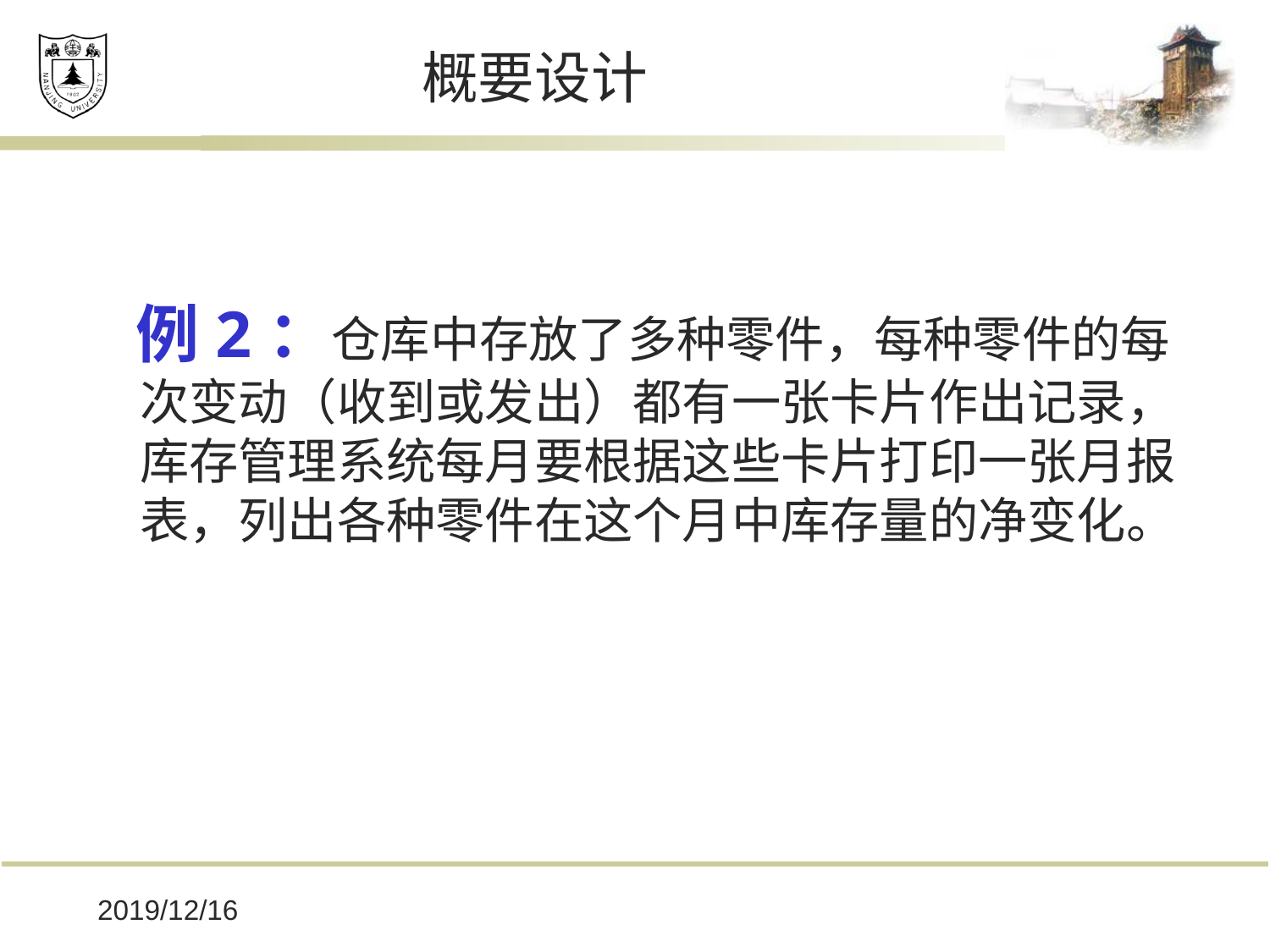

# 概要设计

   例2：仓库中存放了多种零件，每种零件的每次变动（收到或发出）都有一张卡片作出记录，库存管理系统每月要根据这些卡片打印一张月报表，列出各种零件在这个月中库存量的净变化。
2019/12/16